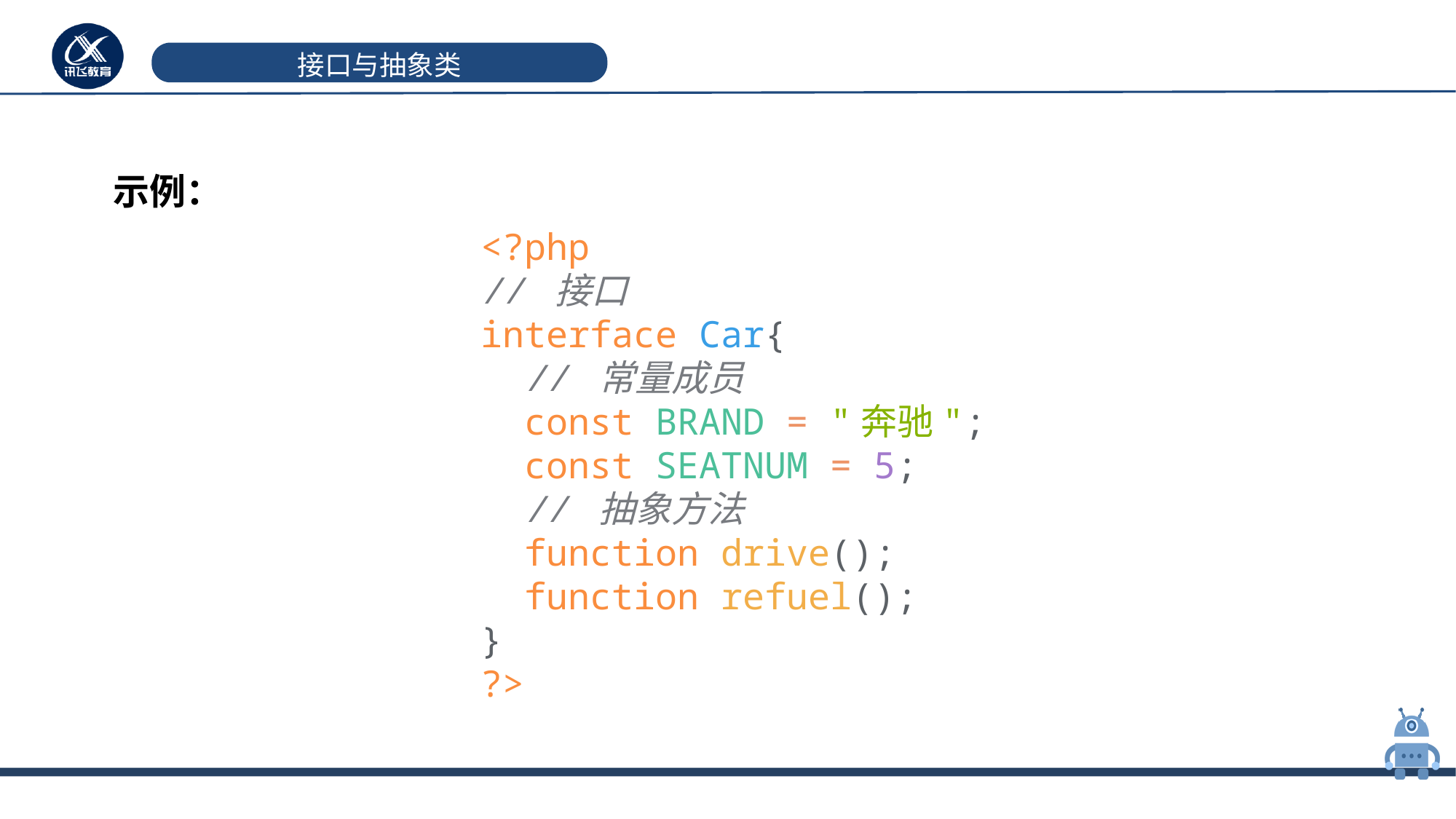

# 接口与抽象类
示例：
<?php
// 接口
interface Car{
  // 常量成员
  const BRAND = "奔驰";
  const SEATNUM = 5;
  // 抽象方法
  function drive();
  function refuel();
}
?>